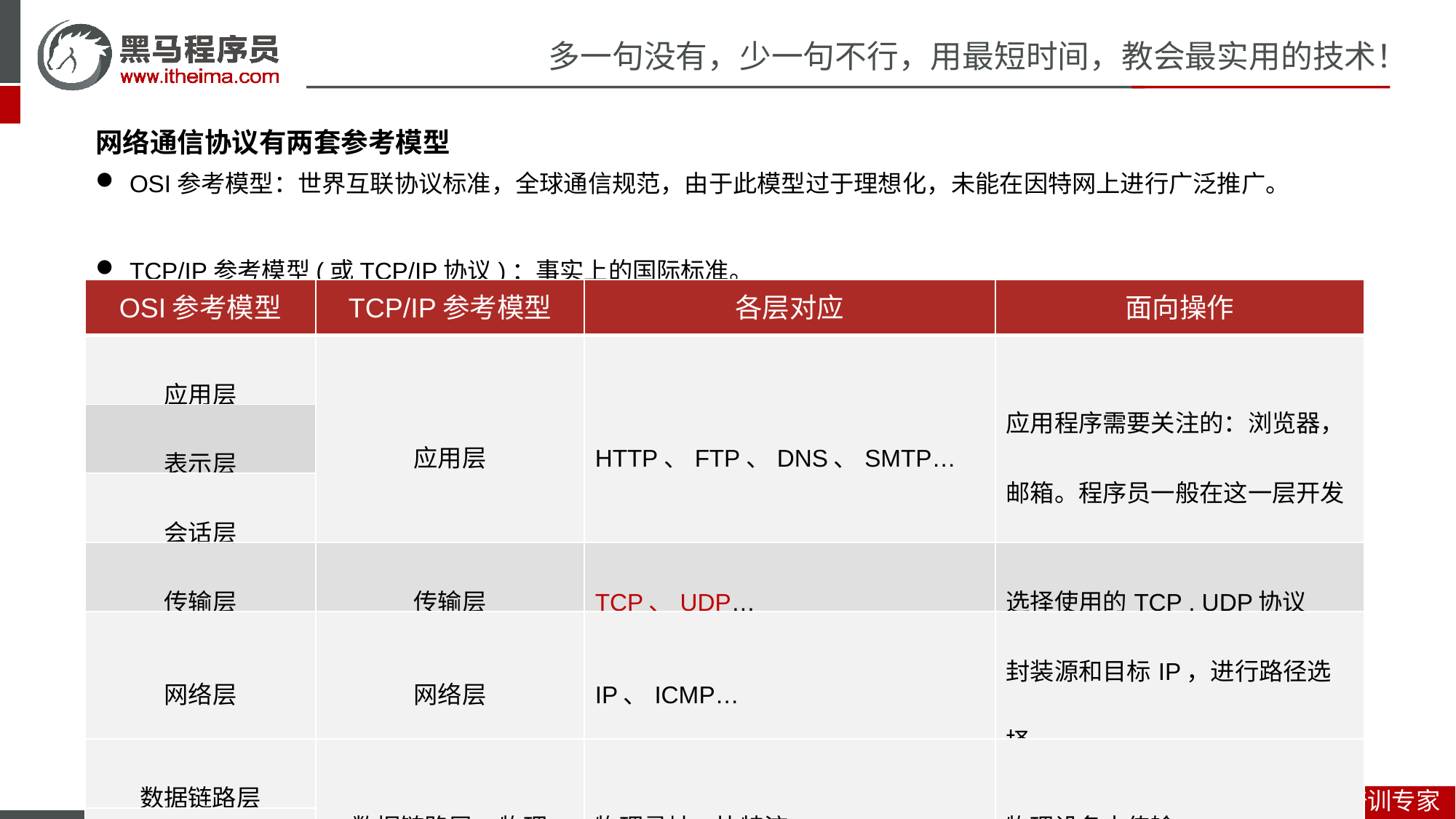

OSI参考模型：世界互联协议标准，全球通信规范，由于此模型过于理想化，未能在因特网上进行广泛推广。
TCP/IP参考模型(或TCP/IP协议)：事实上的国际标准。
网络通信协议有两套参考模型
| OSI参考模型 | TCP/IP参考模型 | 各层对应 | 面向操作 |
| --- | --- | --- | --- |
| 应用层 | 应用层 | HTTP、FTP、DNS、SMTP… | 应用程序需要关注的：浏览器，邮箱。程序员一般在这一层开发 |
| 表示层 |  |  |  |
| 会话层 |  |  |  |
| 传输层 | 传输层 | TCP、UDP… | 选择使用的TCP , UDP协议 |
| 网络层 | 网络层 | IP、ICMP… | 封装源和目标IP，进行路径选择 |
| 数据链路层 | 数据链路层+物理 | 物理寻址、比特流… | 物理设备中传输 |
| 物理层 |  |  |  |